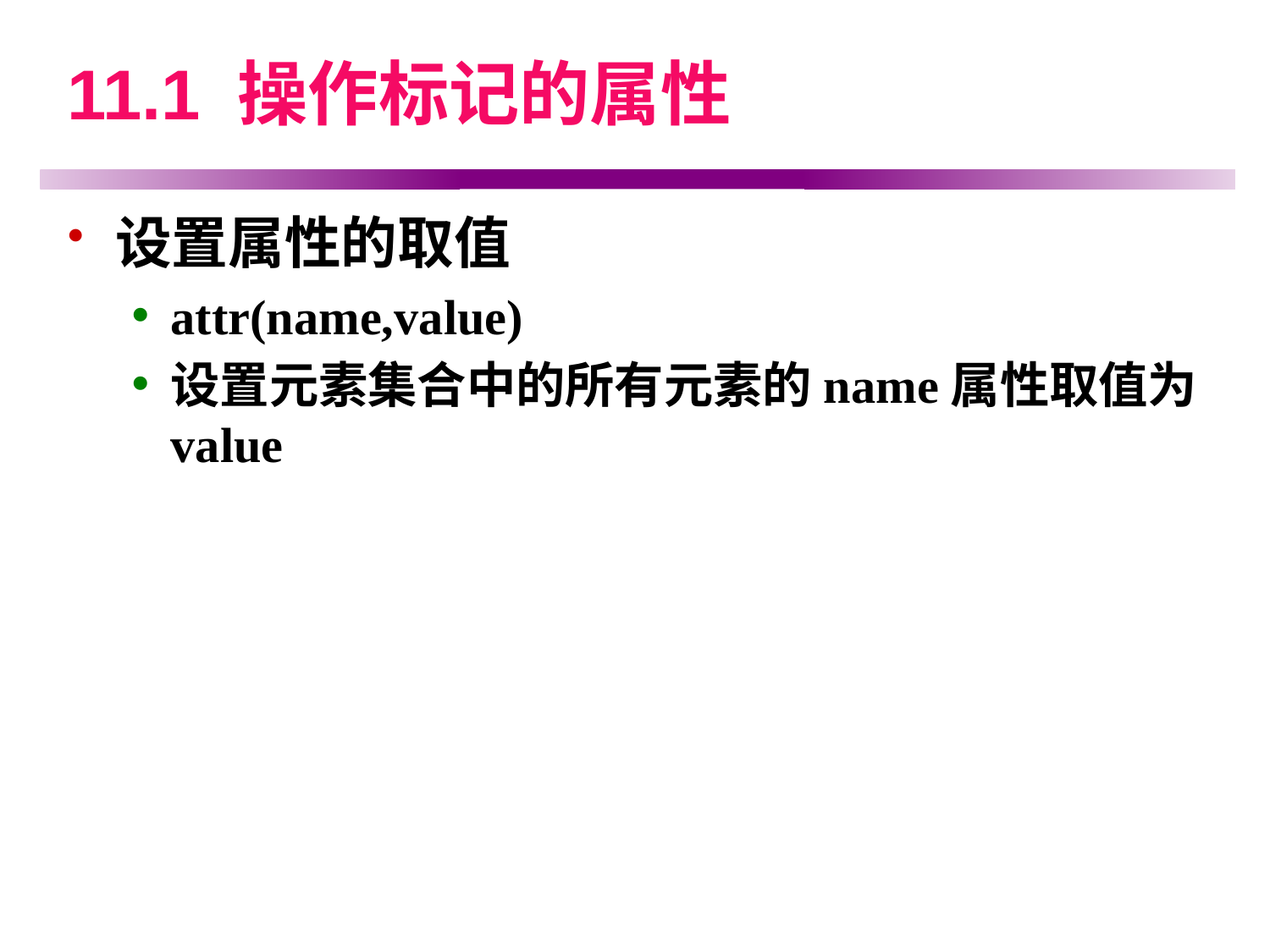

# 11.1 操作标记的属性
设置属性的取值
attr(name,value)
设置元素集合中的所有元素的name属性取值为value